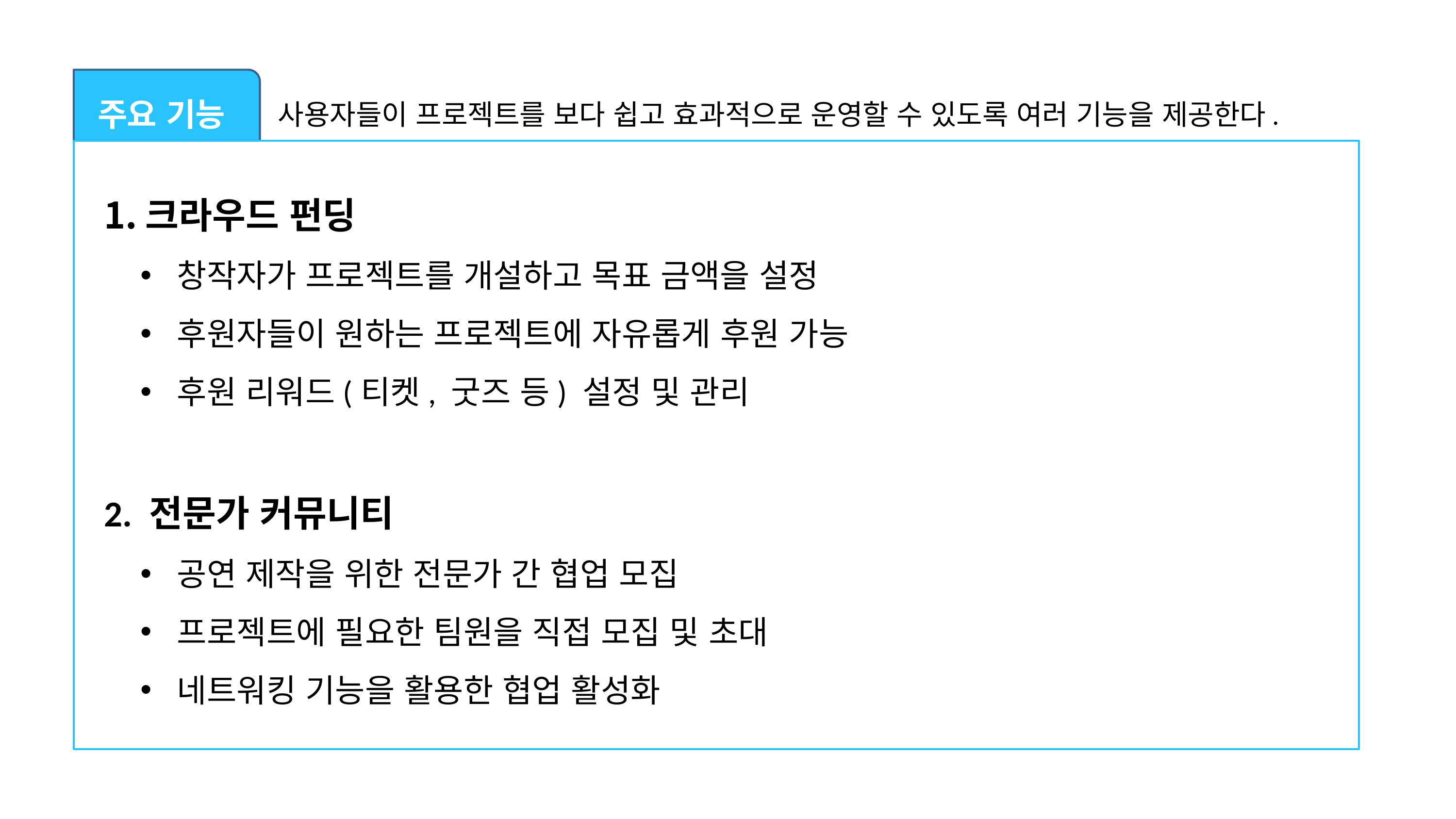

사용자들이 프로젝트를 보다 쉽고 효과적으로 운영할 수 있도록 여러 기능을 제공한다.
주요 기능

크라우드 펀딩
창작자가 프로젝트를 개설하고 목표 금액을 설정
후원자들이 원하는 프로젝트에 자유롭게 후원 가능
후원 리워드(티켓, 굿즈 등) 설정 및 관리

2. 전문가 커뮤니티
공연 제작을 위한 전문가 간 협업 모집
프로젝트에 필요한 팀원을 직접 모집 및 초대
네트워킹 기능을 활용한 협업 활성화